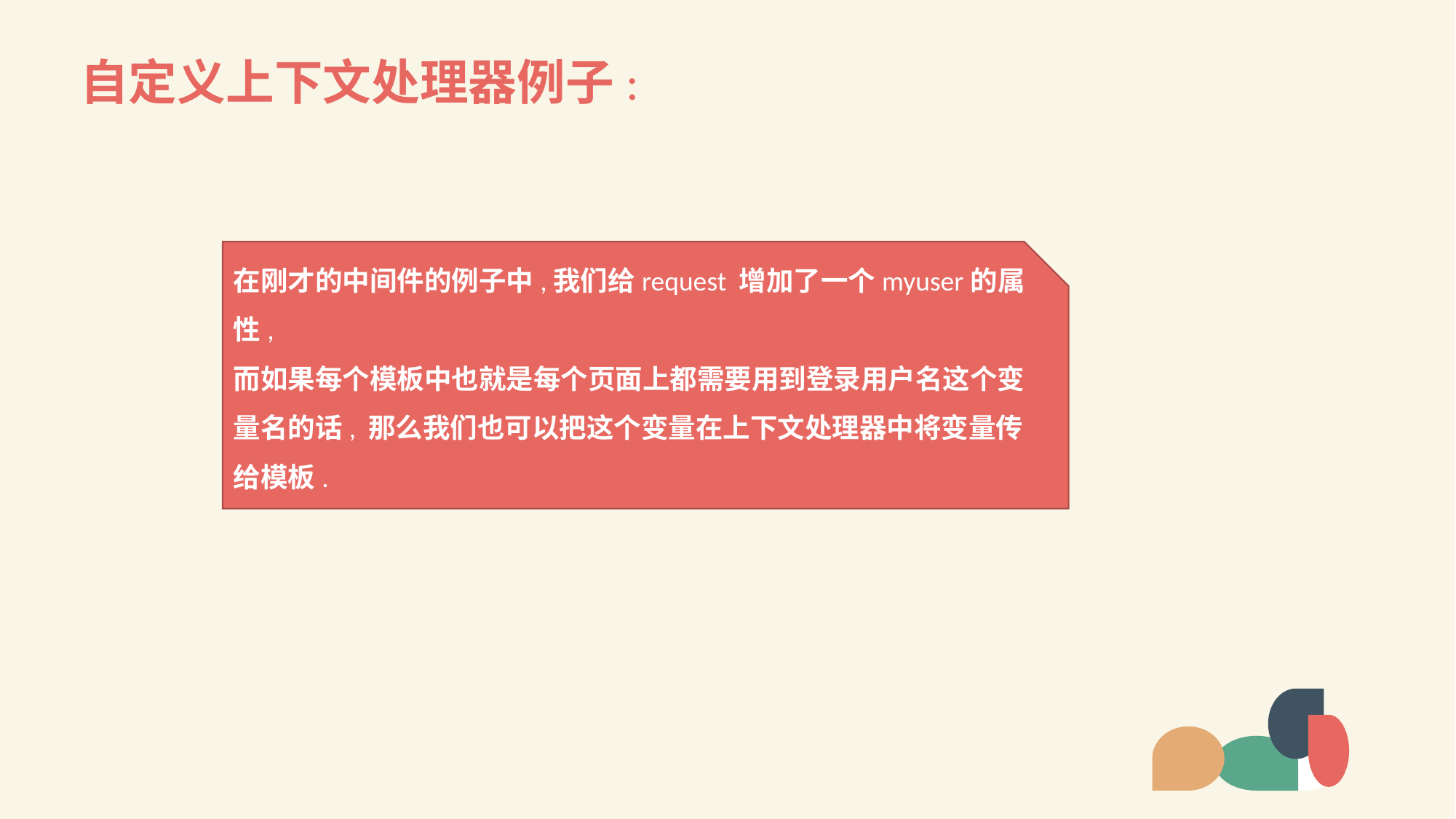

# 自定义上下文处理器例子:
在刚才的中间件的例子中,我们给request 增加了一个myuser的属性,
而如果每个模板中也就是每个页面上都需要用到登录用户名这个变
量名的话, 那么我们也可以把这个变量在上下文处理器中将变量传给模板.

LOREM